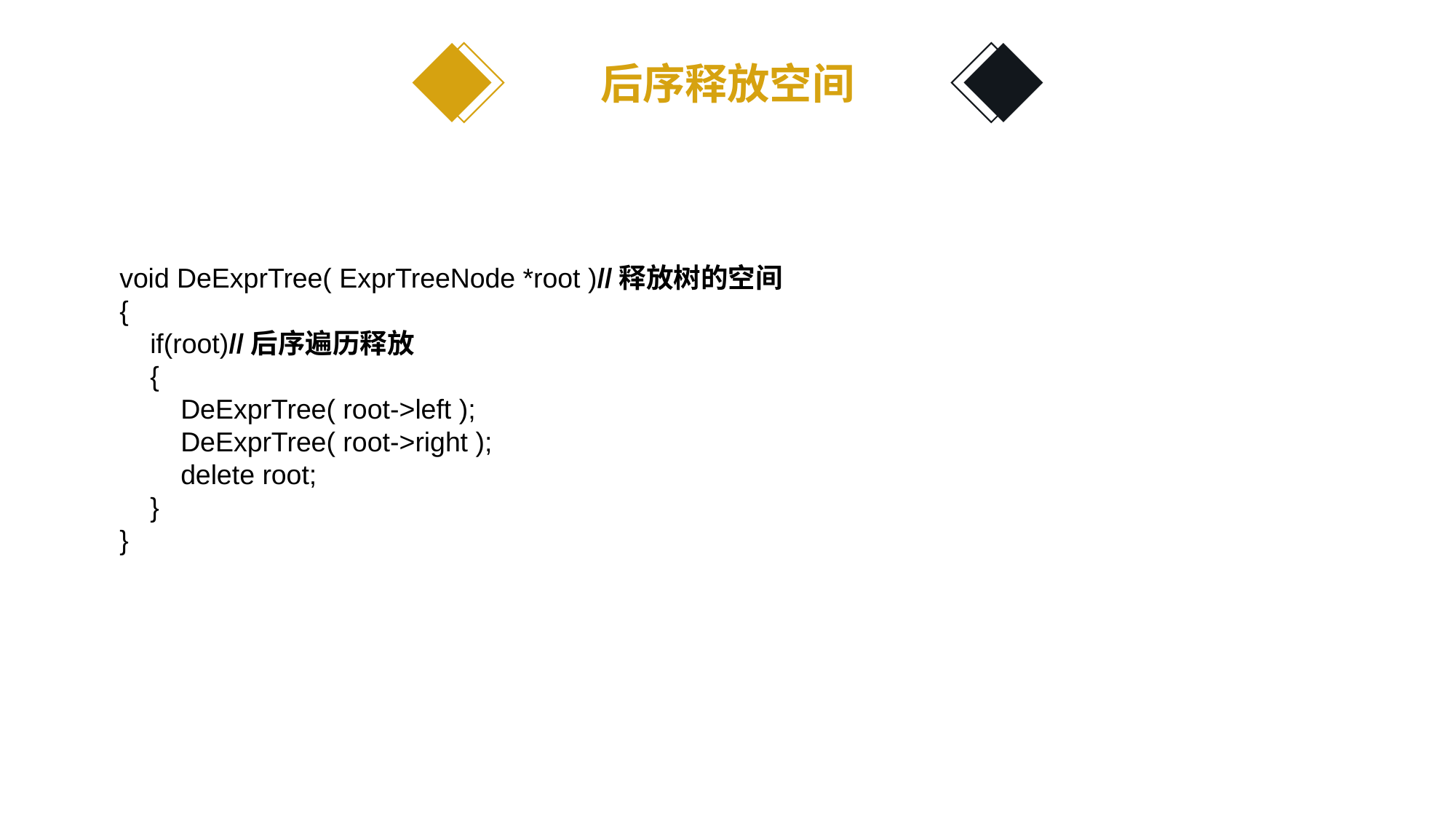

后序释放空间
void DeExprTree( ExprTreeNode *root )//释放树的空间
{
    if(root)//后序遍历释放
    {
        DeExprTree( root->left );
        DeExprTree( root->right );
        delete root;
    }
}